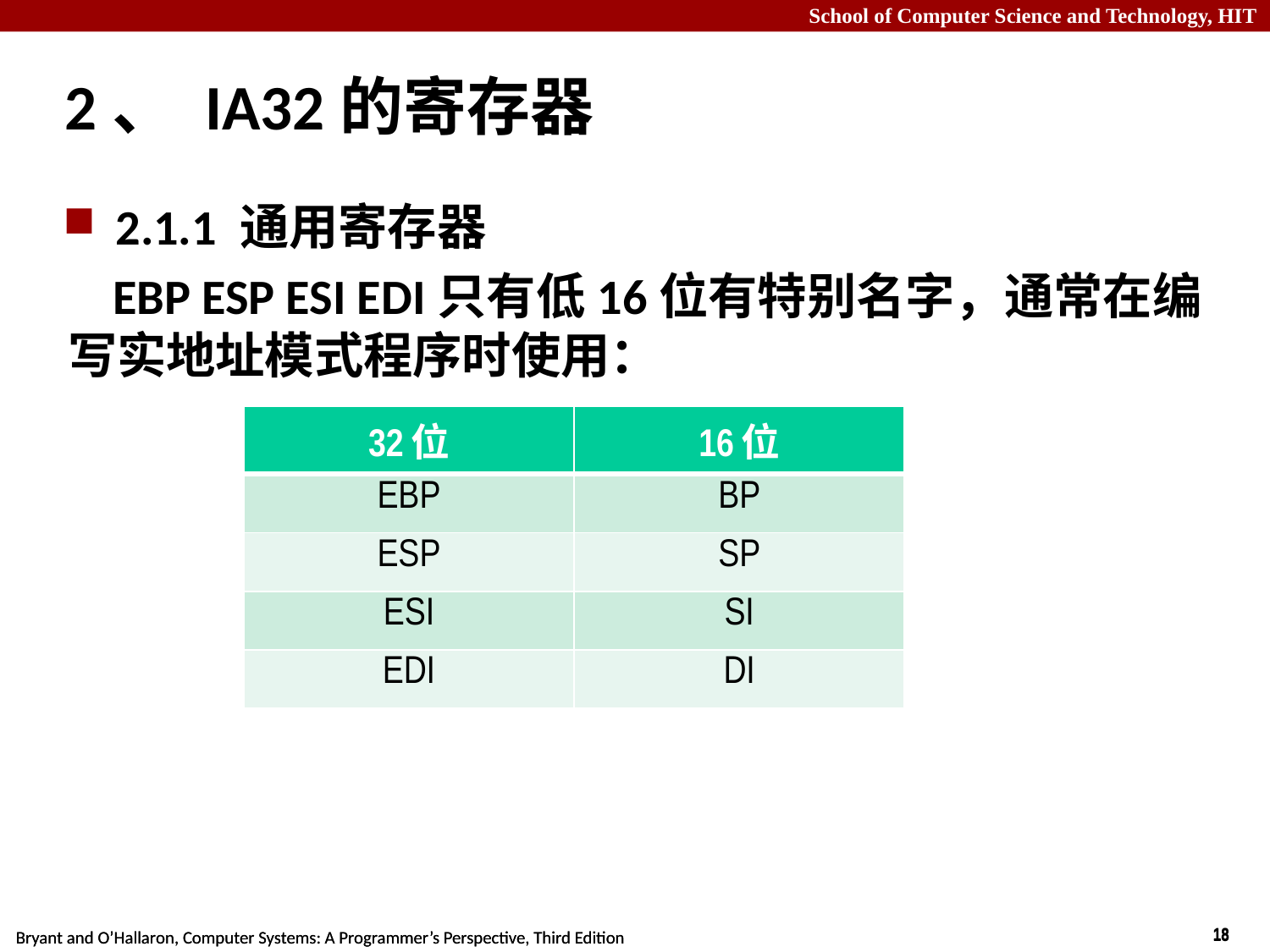

# 2、 IA32的寄存器
2.1.1 通用寄存器
    EBP ESP ESI EDI只有低16位有特别名字，通常在编写实地址模式程序时使用：
| 32位 | 16位 |
| --- | --- |
| EBP | BP |
| ESP | SP |
| ESI | SI |
| EDI | DI |